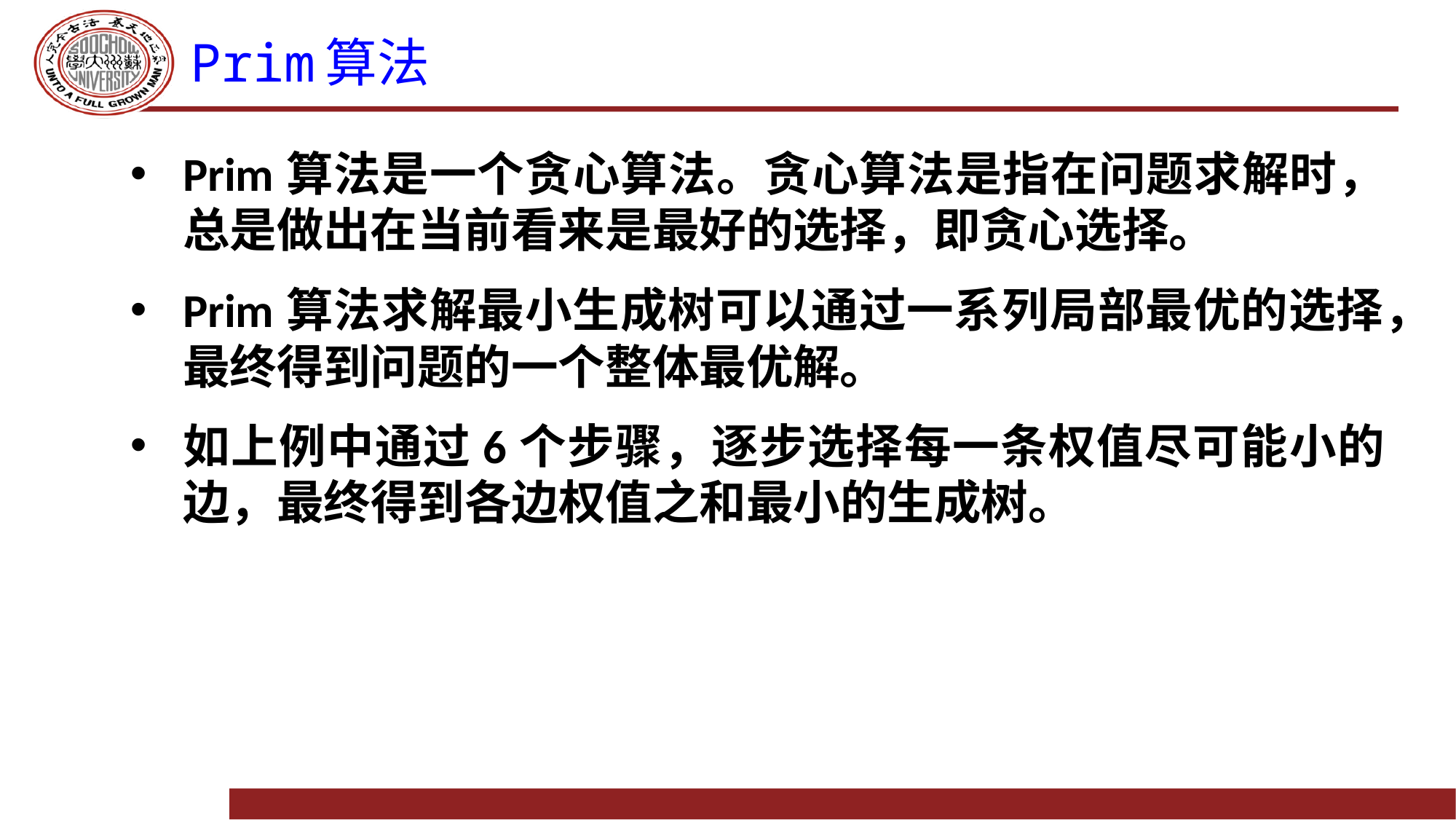

# Prim算法
Prim算法是一个贪心算法。贪心算法是指在问题求解时，总是做出在当前看来是最好的选择，即贪心选择。
Prim算法求解最小生成树可以通过一系列局部最优的选择，最终得到问题的一个整体最优解。
如上例中通过6个步骤，逐步选择每一条权值尽可能小的边，最终得到各边权值之和最小的生成树。